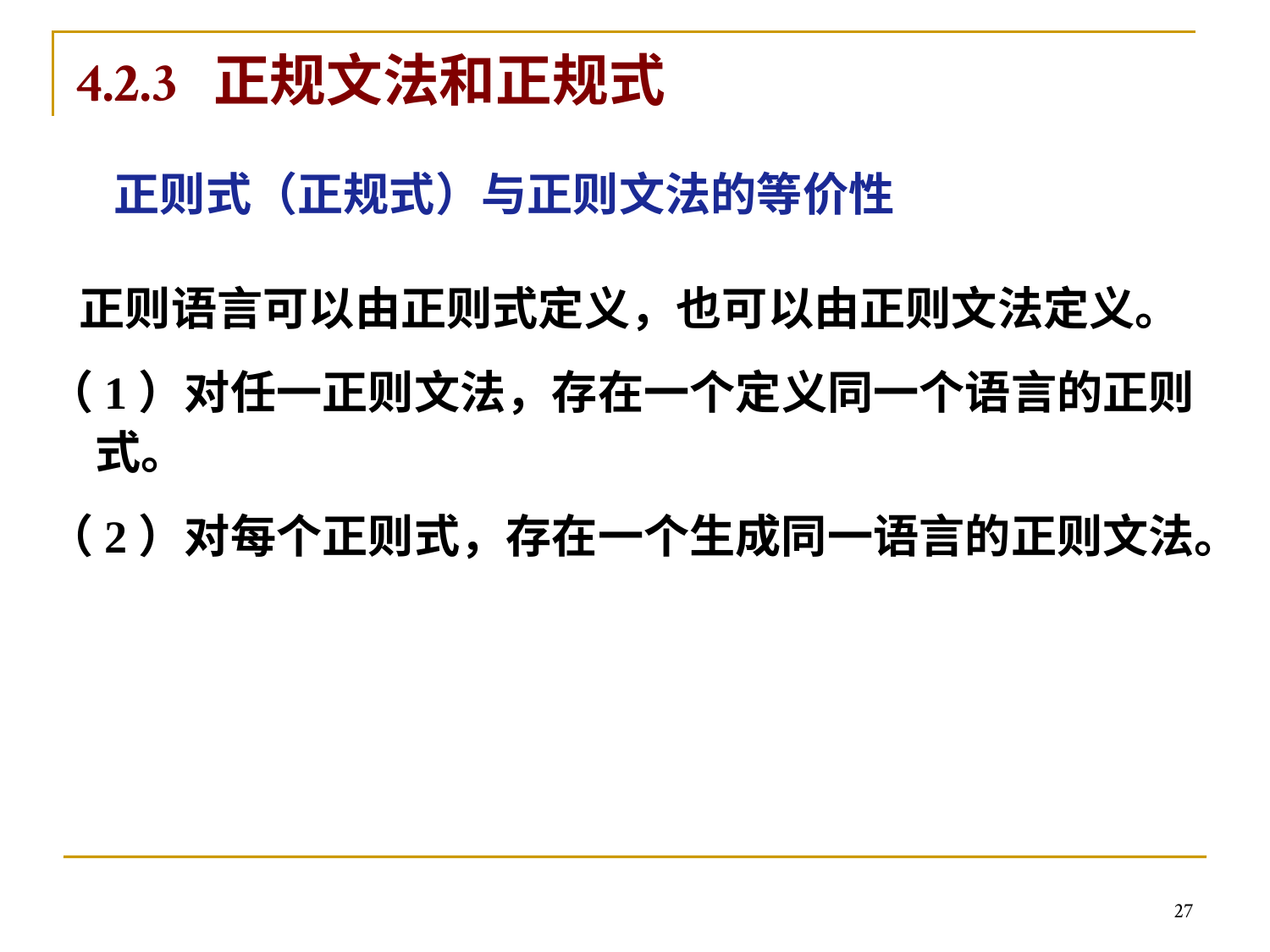

4.2.3  正规文法和正规式
# 正则式（正规式）与正则文法的等价性
  正则语言可以由正则式定义，也可以由正则文法定义。
（1）对任一正则文法，存在一个定义同一个语言的正则式。
（2）对每个正则式，存在一个生成同一语言的正则文法。
27